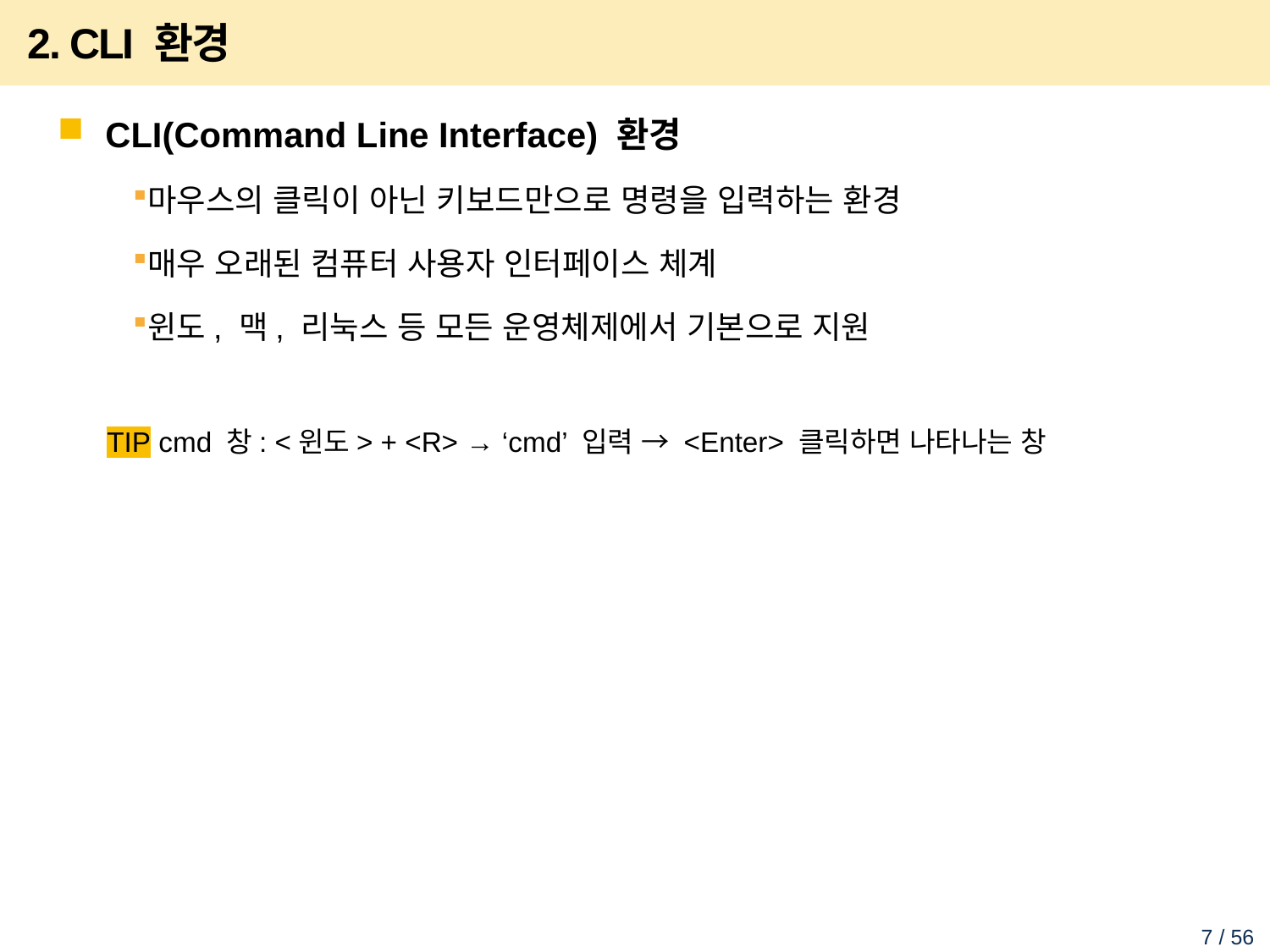

# 2. CLI 환경
CLI(Command Line Interface) 환경
마우스의 클릭이 아닌 키보드만으로 명령을 입력하는 환경
매우 오래된 컴퓨터 사용자 인터페이스 체계
윈도, 맥, 리눅스 등 모든 운영체제에서 기본으로 지원

TIP cmd 창: <윈도> + <R> → ‘cmd’ 입력 → <Enter> 클릭하면 나타나는 창